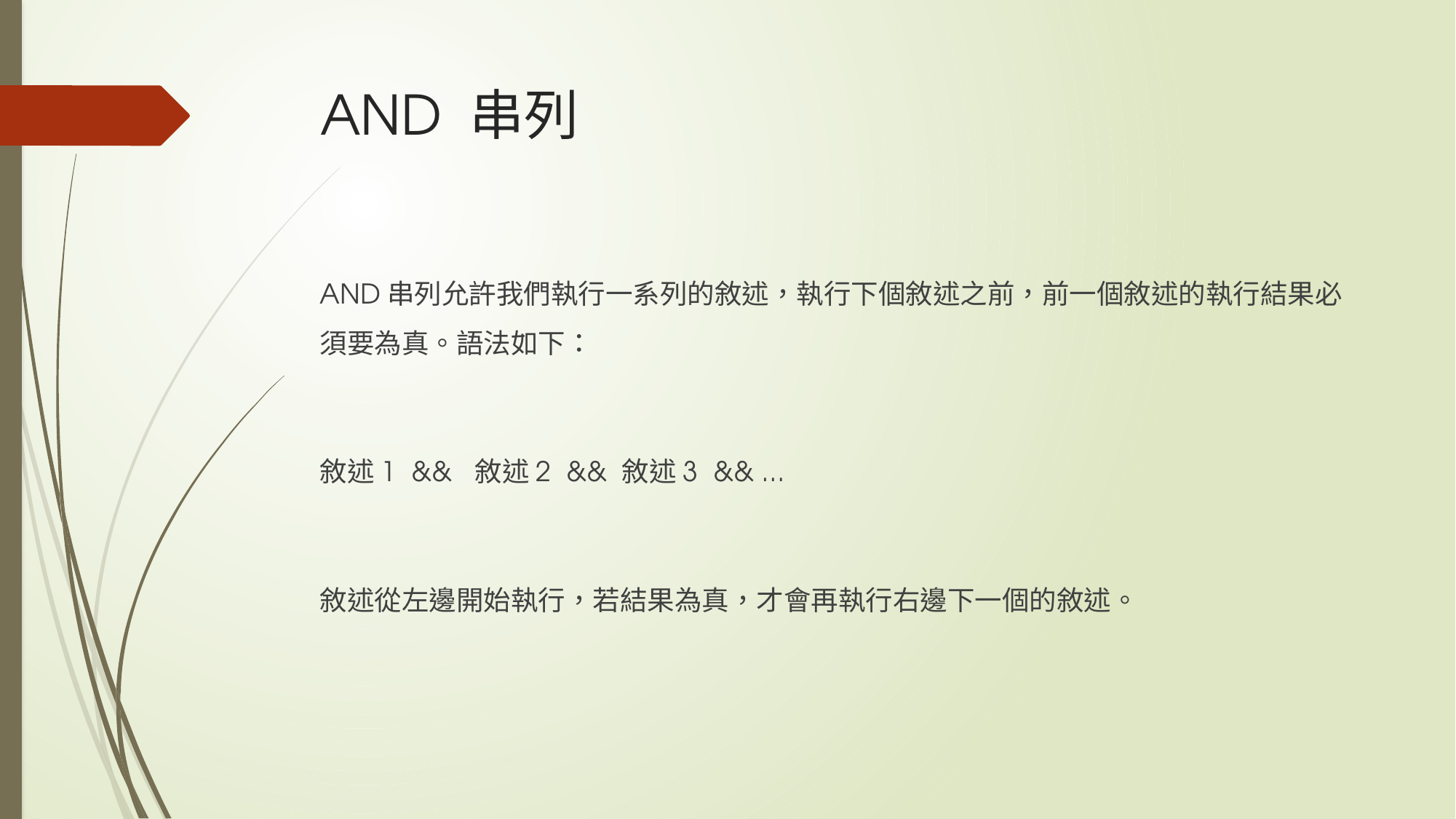

# AND 串列
AND串列允許我們執行一系列的敘述，執行下個敘述之前，前一個敘述的執行結果必須要為真。語法如下：

敘述1  &&  敘述2  && 敘述3  && …

敘述從左邊開始執行，若結果為真，才會再執行右邊下一個的敘述。